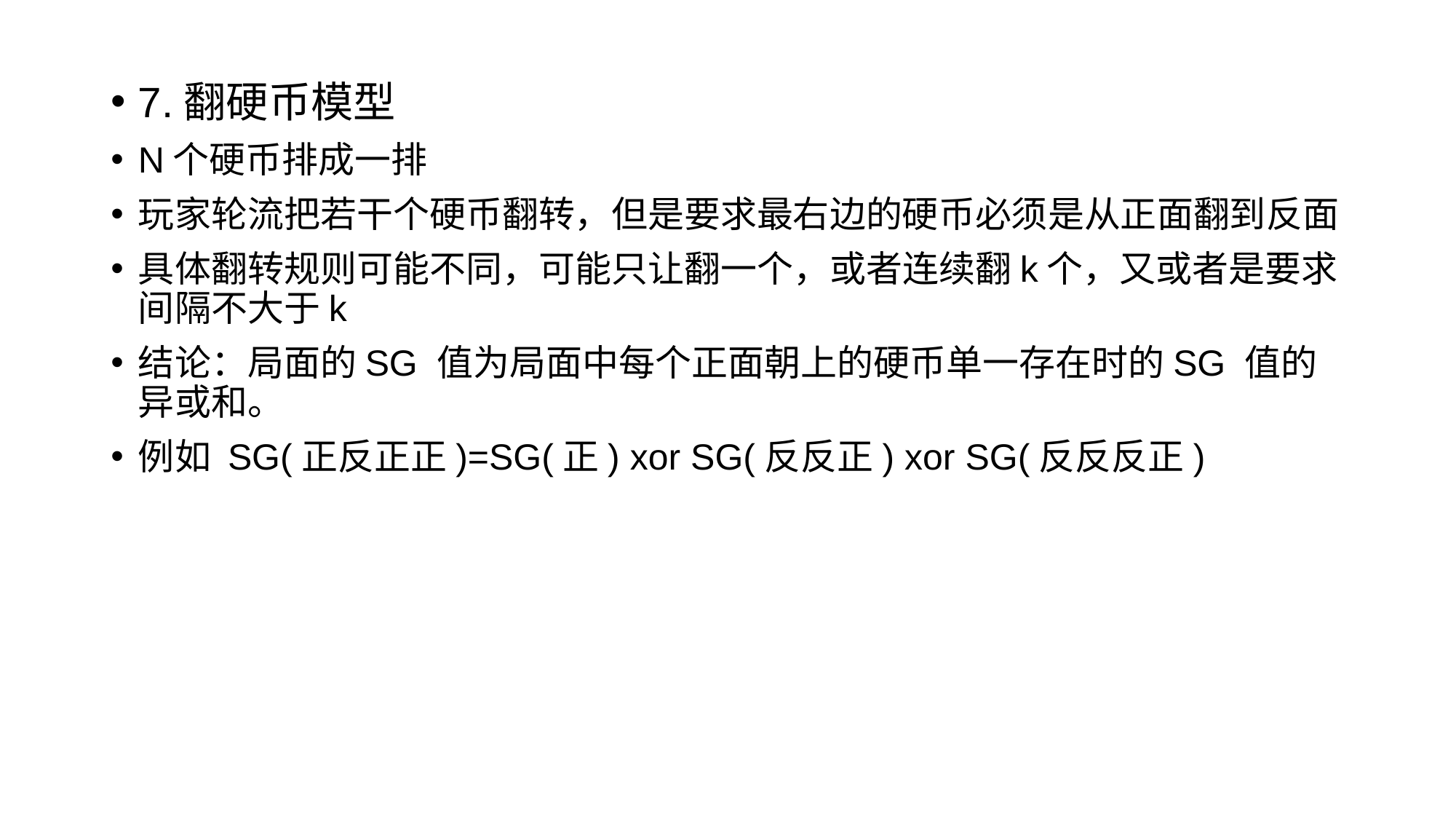

7.翻硬币模型
N个硬币排成一排
玩家轮流把若干个硬币翻转，但是要求最右边的硬币必须是从正面翻到反面
具体翻转规则可能不同，可能只让翻一个，或者连续翻k个，又或者是要求间隔不大于k
结论：局面的SG 值为局面中每个正面朝上的硬币单一存在时的SG 值的异或和。
例如 SG(正反正正)=SG(正) xor SG(反反正) xor SG(反反反正)